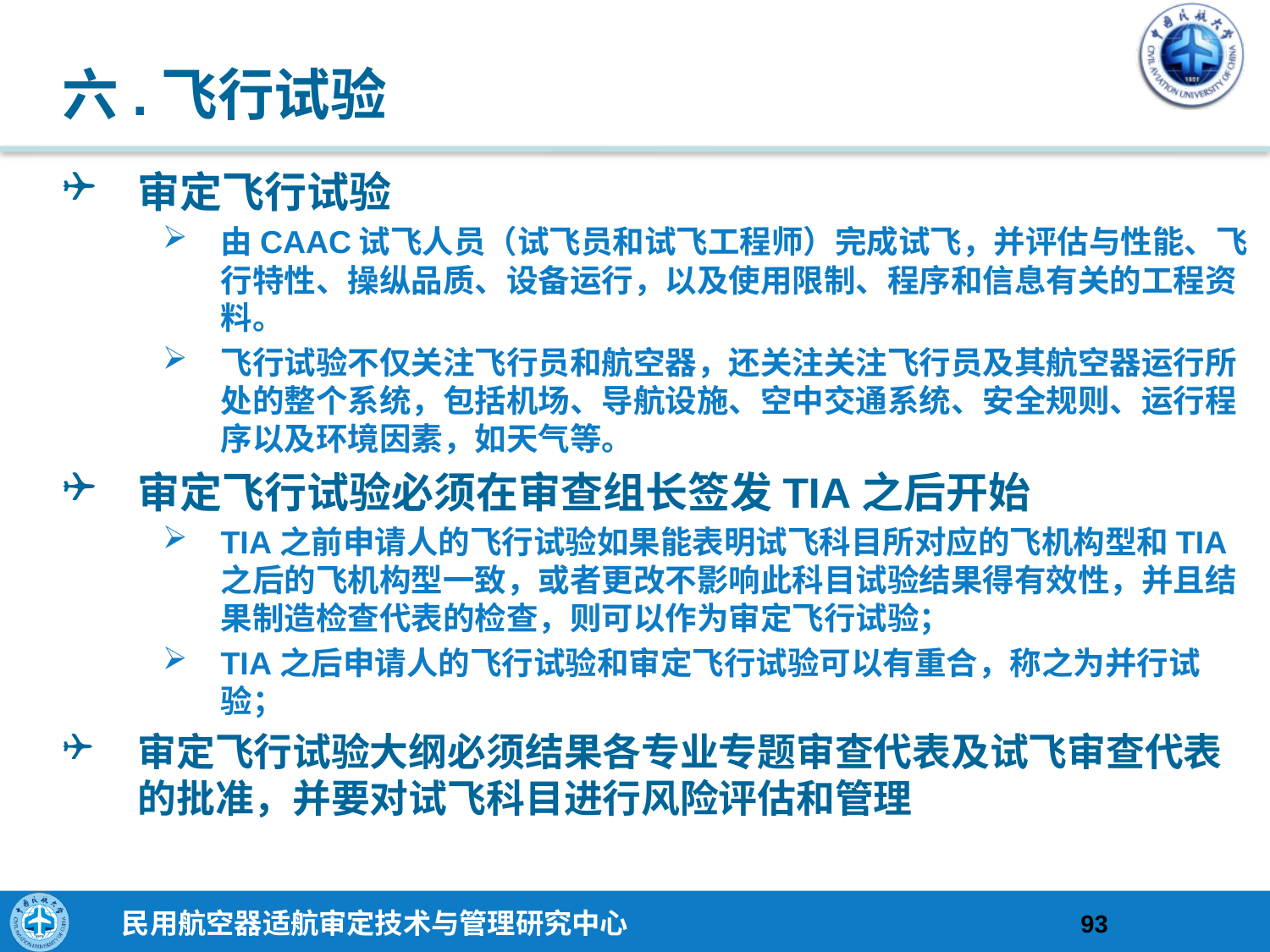

# 六.飞行试验
审定飞行试验
由CAAC试飞人员（试飞员和试飞工程师）完成试飞，并评估与性能、飞行特性、操纵品质、设备运行，以及使用限制、程序和信息有关的工程资料。
飞行试验不仅关注飞行员和航空器，还关注关注飞行员及其航空器运行所处的整个系统，包括机场、导航设施、空中交通系统、安全规则、运行程序以及环境因素，如天气等。
审定飞行试验必须在审查组长签发TIA之后开始
TIA之前申请人的飞行试验如果能表明试飞科目所对应的飞机构型和TIA之后的飞机构型一致，或者更改不影响此科目试验结果得有效性，并且结果制造检查代表的检查，则可以作为审定飞行试验；
TIA之后申请人的飞行试验和审定飞行试验可以有重合，称之为并行试验；
审定飞行试验大纲必须结果各专业专题审查代表及试飞审查代表的批准，并要对试飞科目进行风险评估和管理